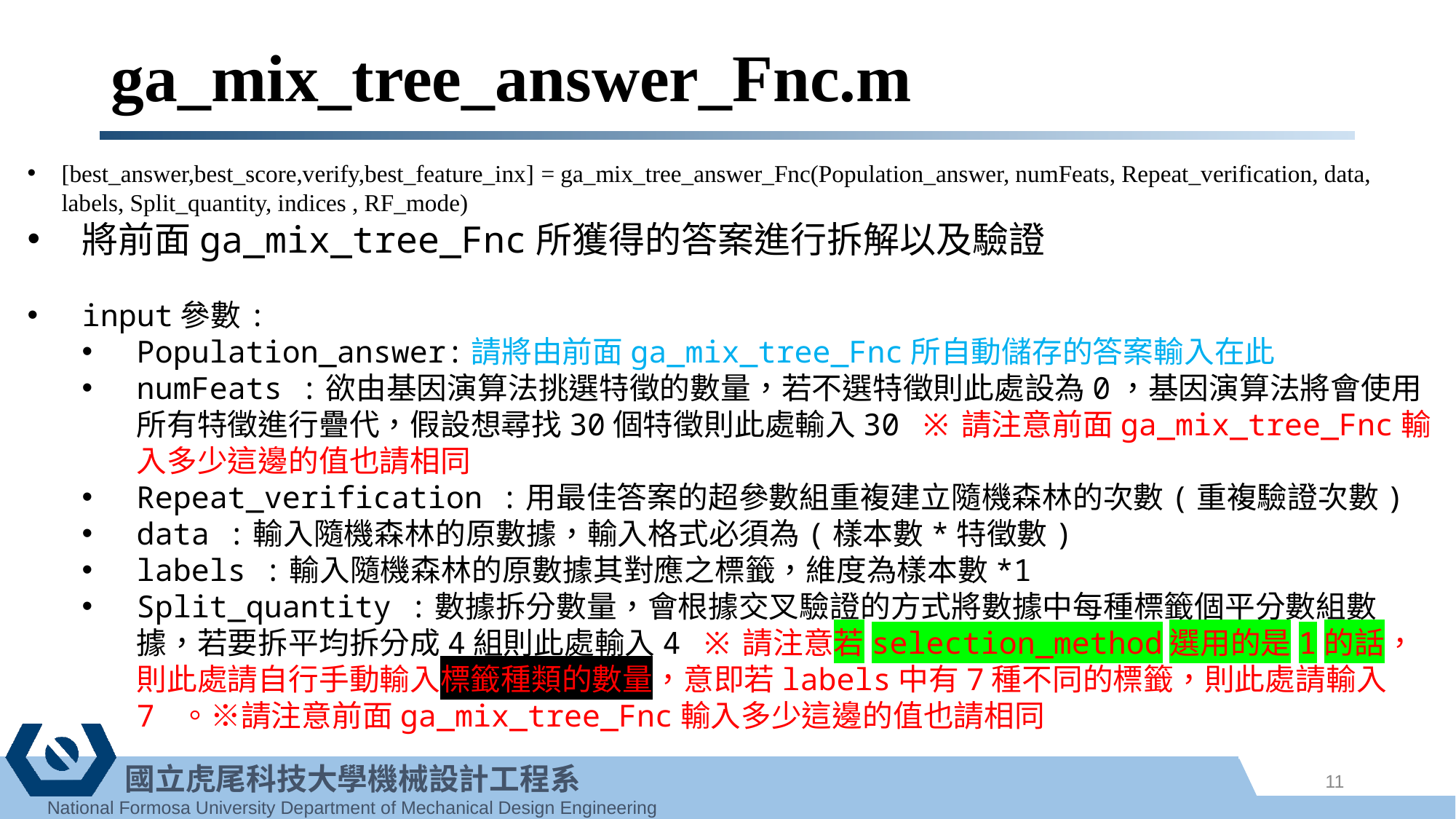

# ga_mix_tree_answer_Fnc.m
[best_answer,best_score,verify,best_feature_inx] = ga_mix_tree_answer_Fnc(Population_answer, numFeats, Repeat_verification, data, labels, Split_quantity, indices , RF_mode)
將前面ga_mix_tree_Fnc所獲得的答案進行拆解以及驗證

input參數:
Population_answer:請將由前面ga_mix_tree_Fnc所自動儲存的答案輸入在此
numFeats :欲由基因演算法挑選特徵的數量，若不選特徵則此處設為0，基因演算法將會使用所有特徵進行疊代，假設想尋找30個特徵則此處輸入30 ※請注意前面ga_mix_tree_Fnc輸入多少這邊的值也請相同
Repeat_verification :用最佳答案的超參數組重複建立隨機森林的次數(重複驗證次數)
data :輸入隨機森林的原數據，輸入格式必須為(樣本數*特徵數)
labels :輸入隨機森林的原數據其對應之標籤，維度為樣本數*1
Split_quantity :數據拆分數量，會根據交叉驗證的方式將數據中每種標籤個平分數組數據，若要拆平均拆分成4組則此處輸入4 ※請注意若selection_method選用的是1的話，則此處請自行手動輸入標籤種類的數量，意即若labels中有7種不同的標籤，則此處請輸入7 。※請注意前面ga_mix_tree_Fnc輸入多少這邊的值也請相同

11